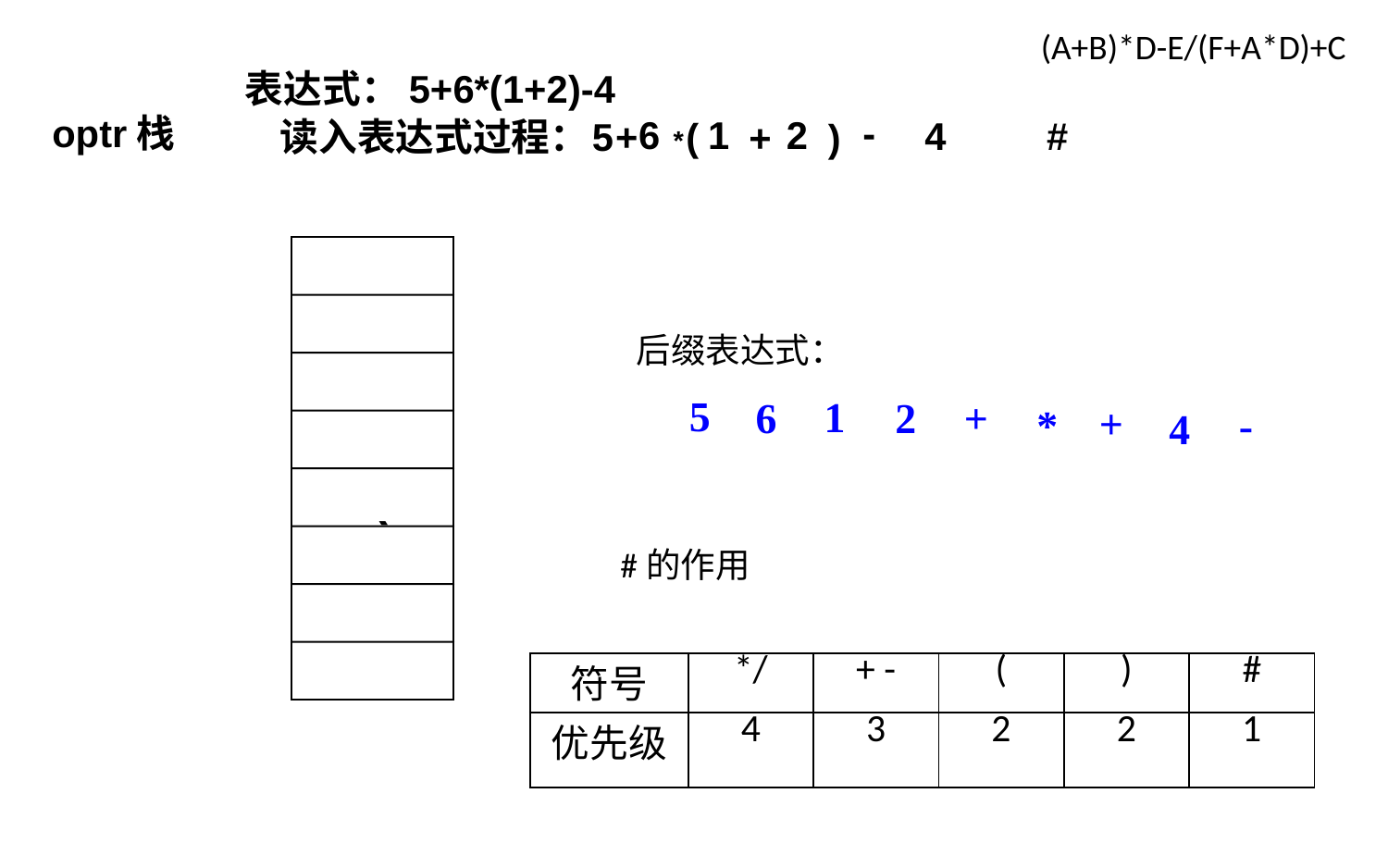

(A+B)*D-E/(F+A*D)+C
表达式：5+6*(1+2)-4
-
optr栈
6
1
2
4
#
读入表达式过程：
5
+
(
+
)
*

后缀表达式：
5
1
+
2
6
+
-
*
4
+

(

*

#的作用
+
-

#

| 符号 | \*/ | + - | ( | ) | # |
| --- | --- | --- | --- | --- | --- |
| 优先级 | 4 | 3 | 2 | 2 | 1 |